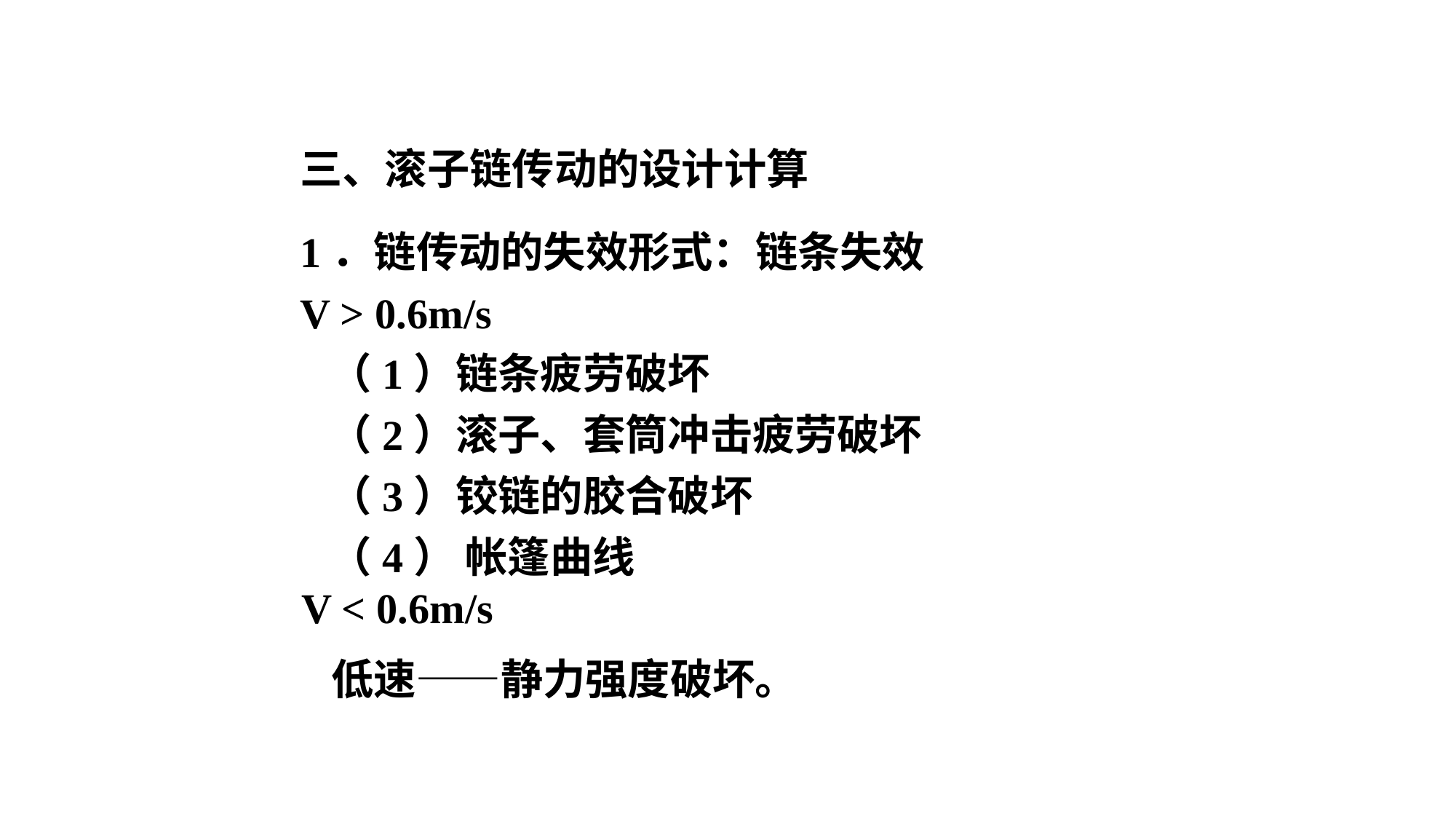

三、滚子链传动的设计计算
1．链传动的失效形式：链条失效
V > 0.6m/s
  （1）链条疲劳破坏
  （2）滚子、套筒冲击疲劳破坏
  （3）铰链的胶合破坏
  （4） 帐篷曲线
V < 0.6m/s
  低速——静力强度破坏。